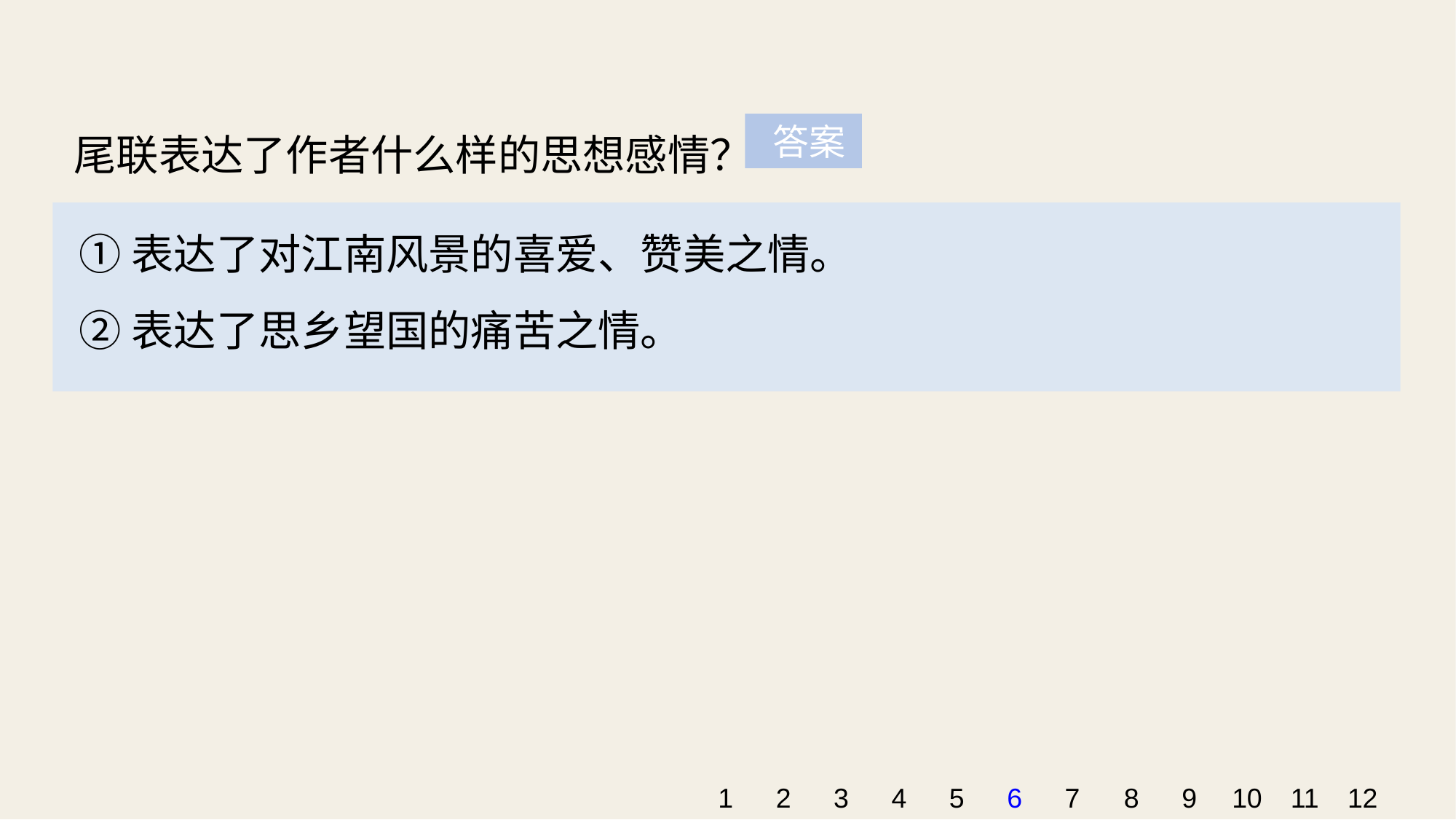

尾联表达了作者什么样的思想感情？
 答案
①表达了对江南风景的喜爱、赞美之情。
②表达了思乡望国的痛苦之情。

1
2
3
4
5
6
7
8
9
10
11
12